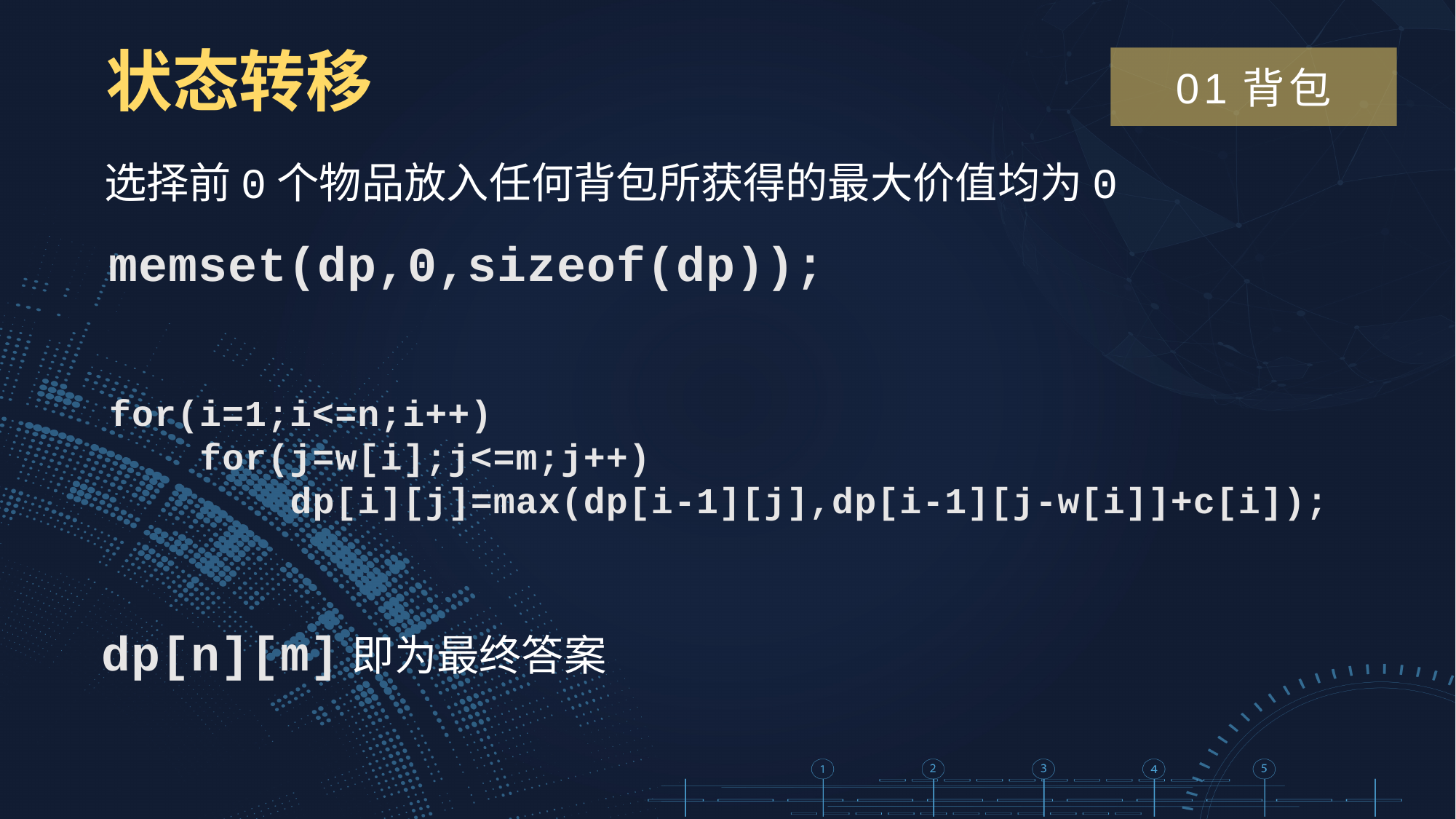

状态转移
01背包
选择前0个物品放入任何背包所获得的最大价值均为0
memset(dp,0,sizeof(dp));
for(i=1;i<=n;i++)
    for(j=w[i];j<=m;j++)
        dp[i][j]=max(dp[i-1][j],dp[i-1][j-w[i]]+c[i]);
dp[n][m]即为最终答案